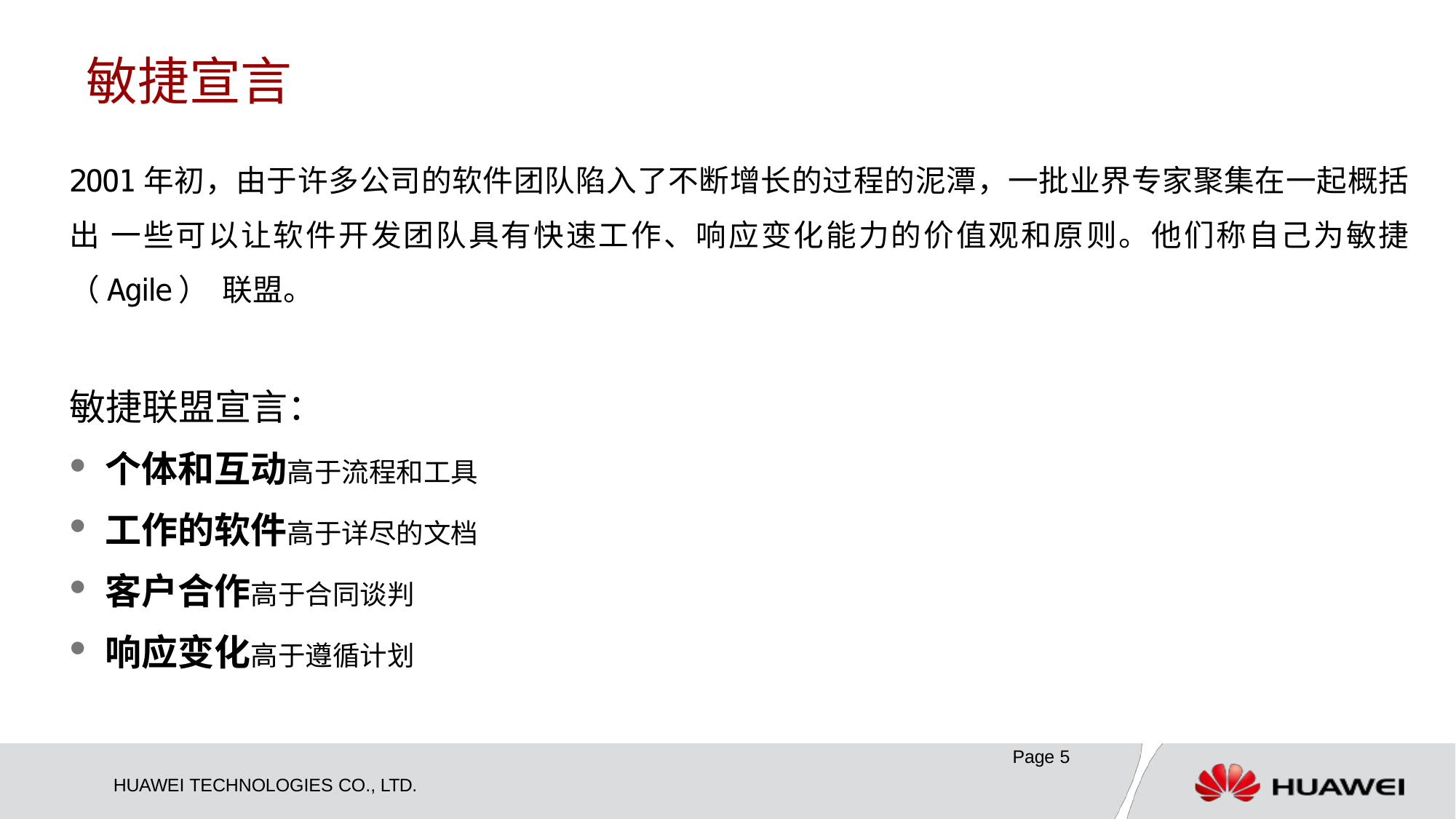

# 敏捷宣言
2001年初，由于许多公司的软件团队陷入了不断增长的过程的泥潭，一批业界专家聚集在一起概括出 一些可以让软件开发团队具有快速工作、响应变化能力的价值观和原则。他们称自己为敏捷（Agile）  联盟。

敏捷联盟宣言：
个体和互动高于流程和工具
工作的软件高于详尽的文档
客户合作高于合同谈判
响应变化高于遵循计划
Page 5

HUAWEI TECHNOLOGIES CO., LTD.